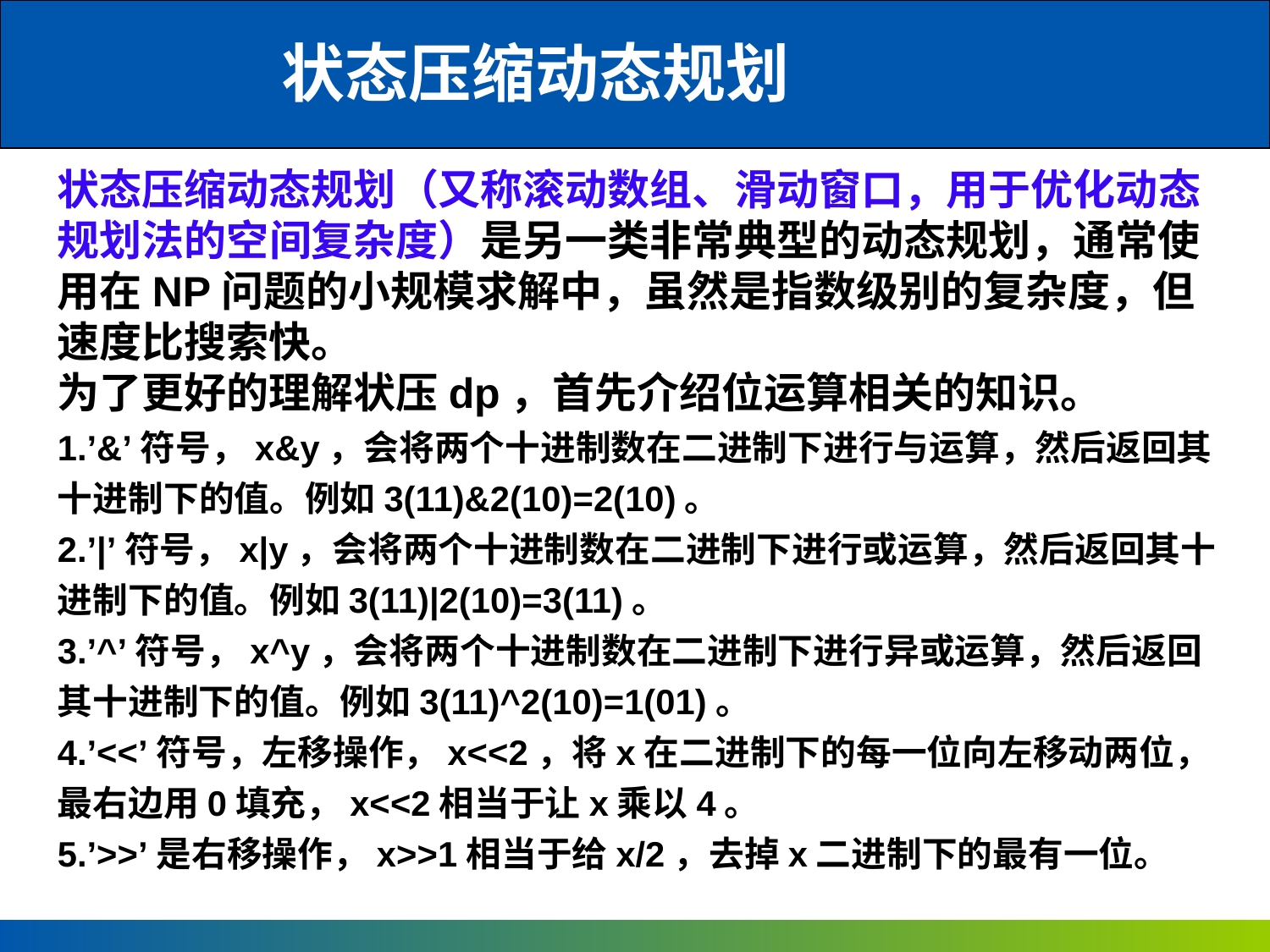

状态压缩动态规划
状态压缩动态规划（又称滚动数组、滑动窗口，用于优化动态规划法的空间复杂度）是另一类非常典型的动态规划，通常使用在NP问题的小规模求解中，虽然是指数级别的复杂度，但速度比搜索快。
为了更好的理解状压dp，首先介绍位运算相关的知识。
1.’&’符号，x&y，会将两个十进制数在二进制下进行与运算，然后返回其十进制下的值。例如3(11)&2(10)=2(10)。
2.’|’符号，x|y，会将两个十进制数在二进制下进行或运算，然后返回其十进制下的值。例如3(11)|2(10)=3(11)。
3.’^’符号，x^y，会将两个十进制数在二进制下进行异或运算，然后返回其十进制下的值。例如3(11)^2(10)=1(01)。
4.’<<’符号，左移操作，x<<2，将x在二进制下的每一位向左移动两位，最右边用0填充，x<<2相当于让x乘以4。
5.’>>’是右移操作，x>>1相当于给x/2，去掉x二进制下的最有一位。